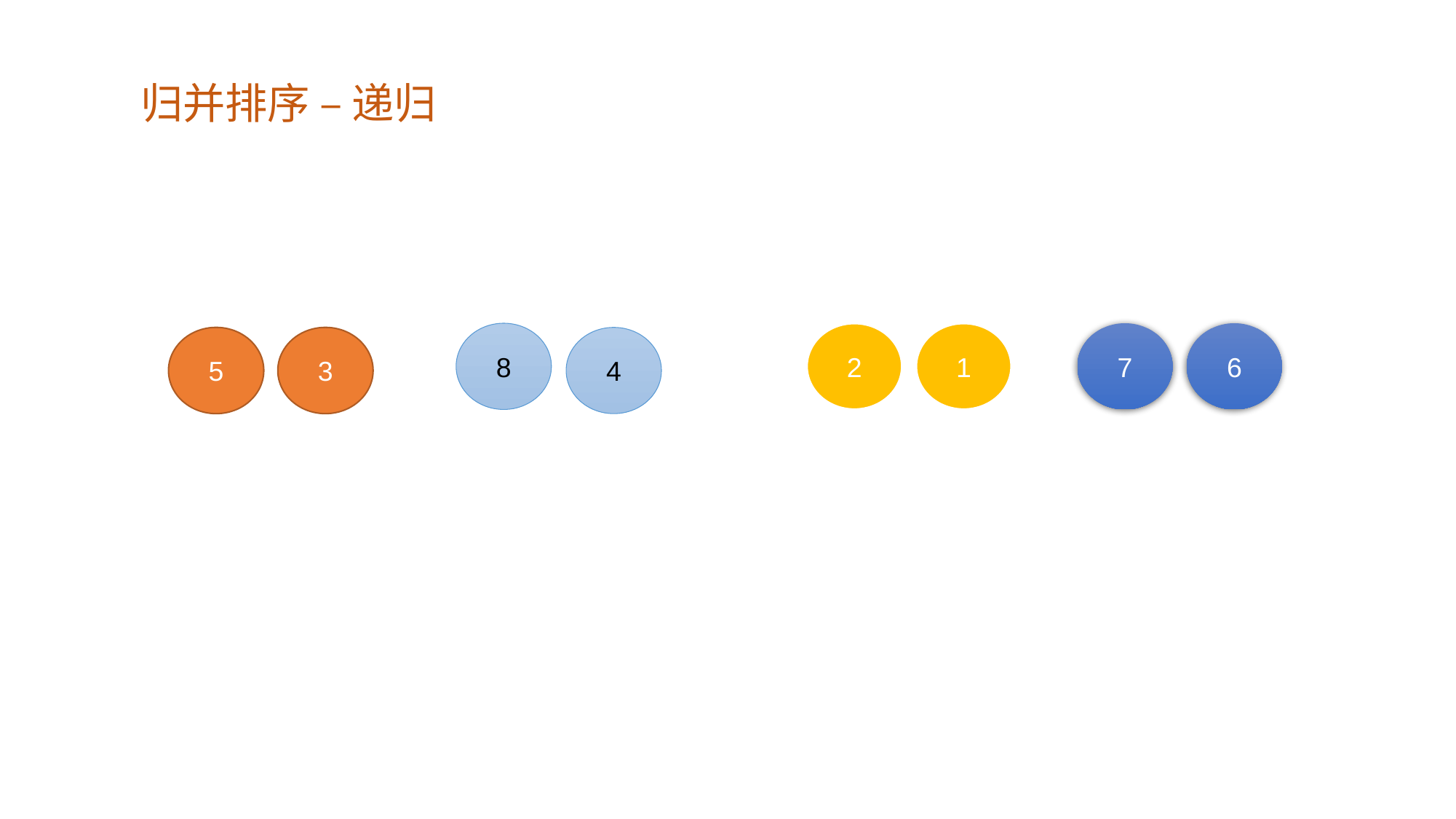

归并排序 – 递归
8
2
1
7
6
5
3
4